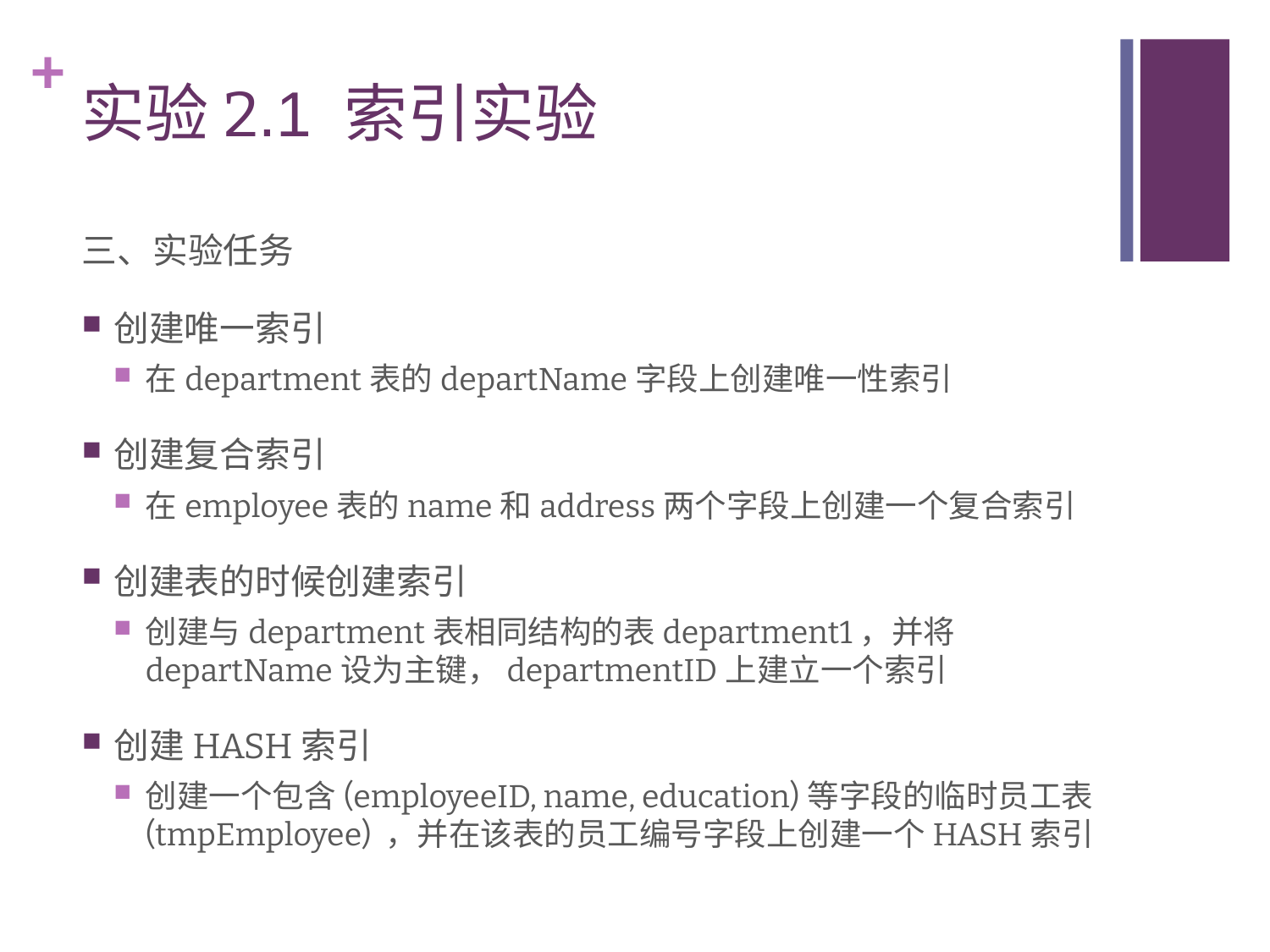

# 实验2.1 索引实验
三、实验任务
创建唯一索引
在department表的departName字段上创建唯一性索引
创建复合索引
在employee表的name和address两个字段上创建一个复合索引
创建表的时候创建索引
创建与department表相同结构的表department1，并将departName设为主键，departmentID上建立一个索引
创建HASH索引
创建一个包含(employeeID, name, education)等字段的临时员工表(tmpEmployee) ，并在该表的员工编号字段上创建一个HASH索引